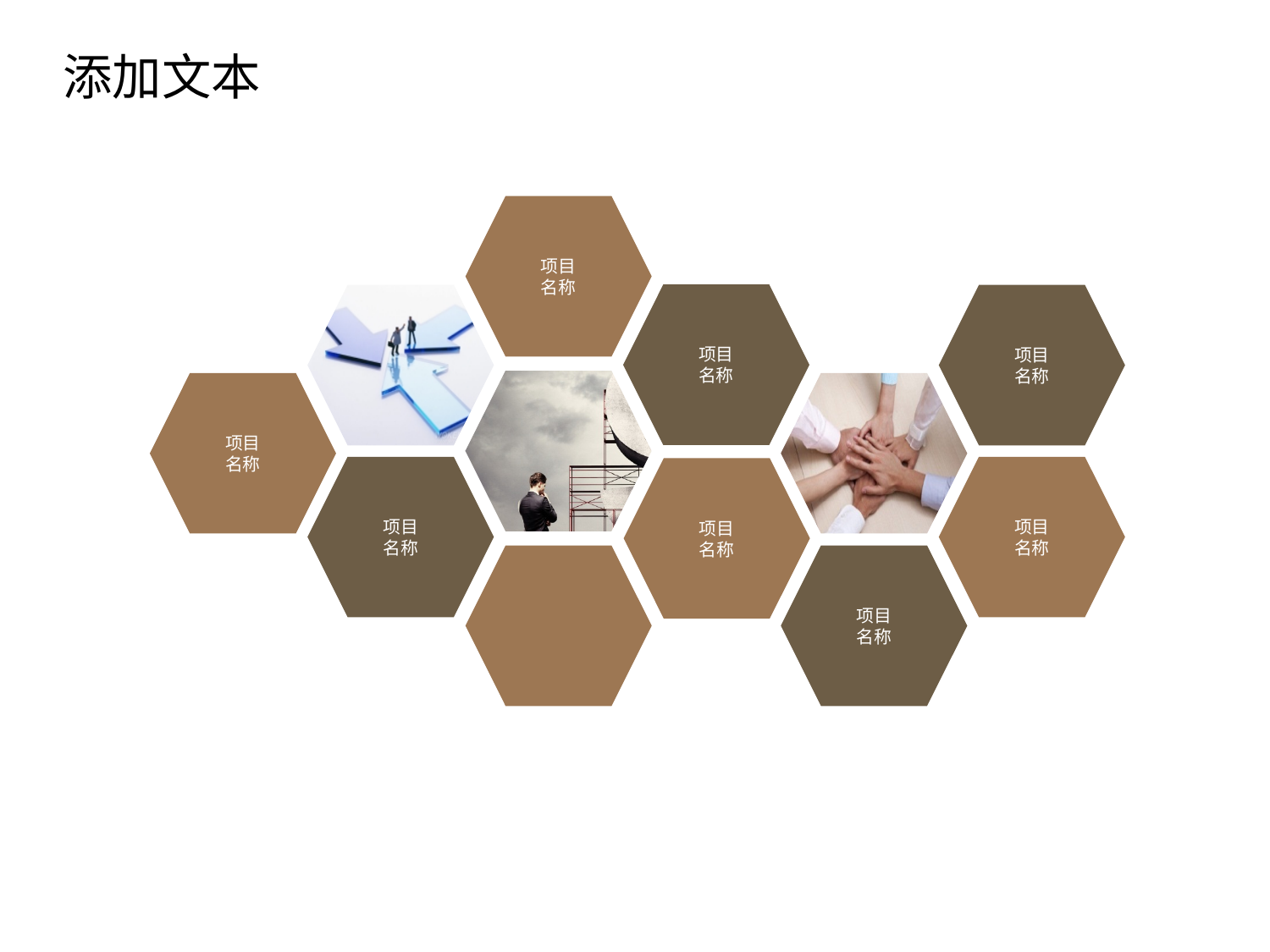

添加文本
项目
名称
项目
名称

项目
名称

项目
名称

项目
名称
项目
名称
项目
名称

项目
名称
点击添加文本
点击添加文本
点击添加文本
点击添加文本